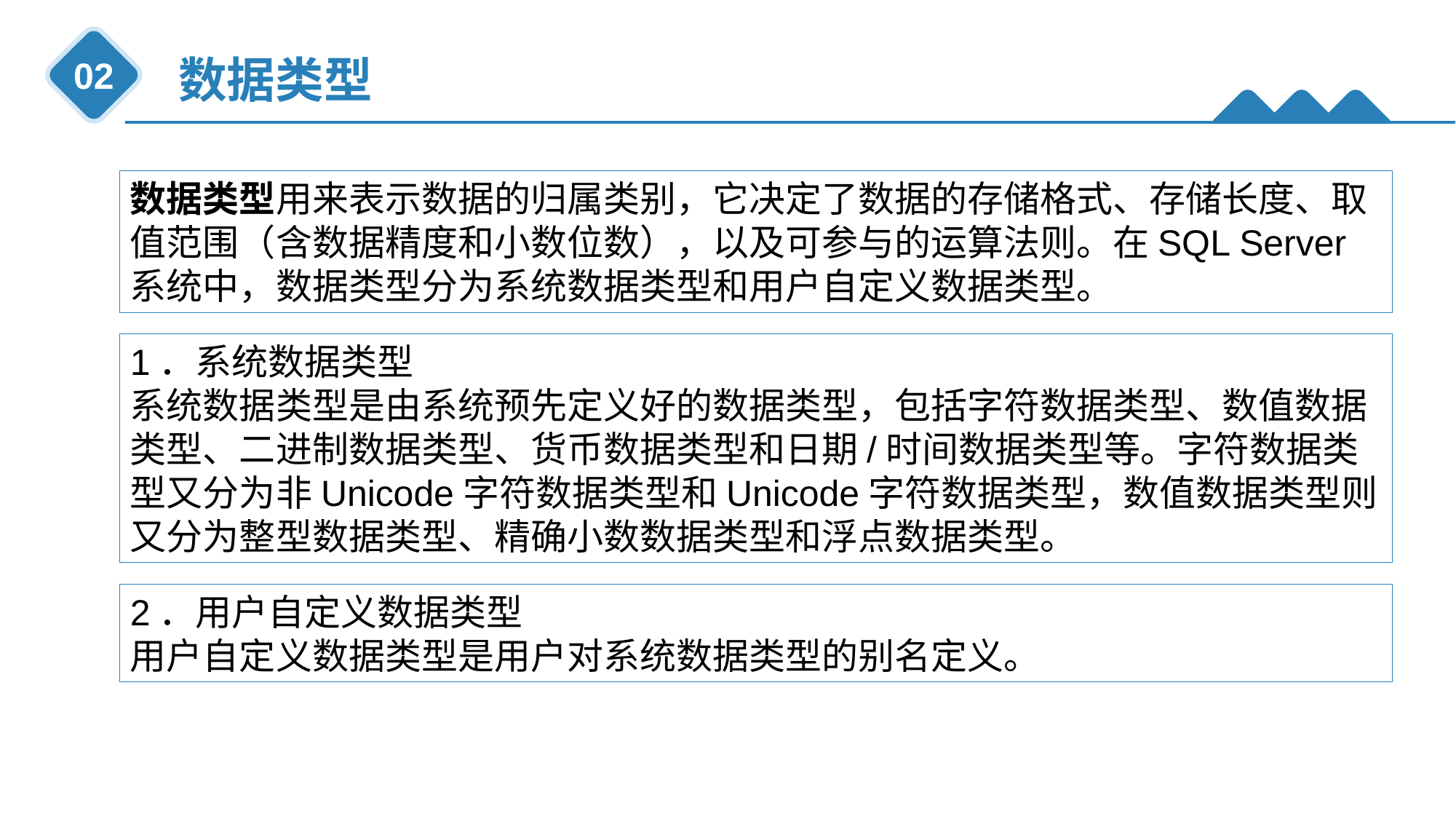

数据类型
02

数据类型用来表示数据的归属类别，它决定了数据的存储格式、存储长度、取值范围（含数据精度和小数位数），以及可参与的运算法则。在SQL Server 系统中，数据类型分为系统数据类型和用户自定义数据类型。
1．系统数据类型
系统数据类型是由系统预先定义好的数据类型，包括字符数据类型、数值数据类型、二进制数据类型、货币数据类型和日期/时间数据类型等。字符数据类型又分为非Unicode字符数据类型和Unicode字符数据类型，数值数据类型则又分为整型数据类型、精确小数数据类型和浮点数据类型。
2．用户自定义数据类型
用户自定义数据类型是用户对系统数据类型的别名定义。